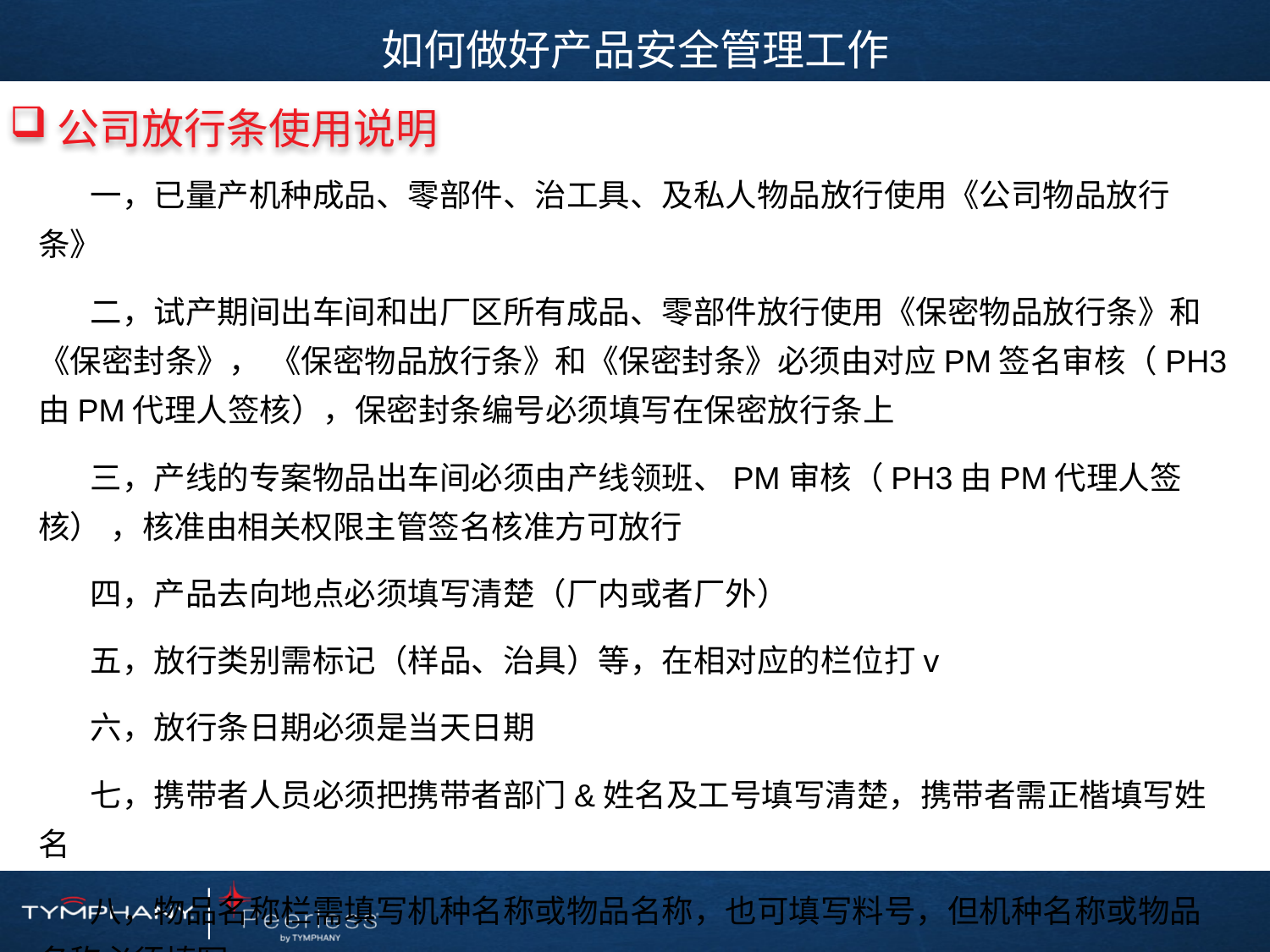

如何做好产品安全管理工作
公司放行条使用说明
     一，已量产机种成品、零部件、治工具、及私人物品放行使用《公司物品放行条》
     二，试产期间出车间和出厂区所有成品、零部件放行使用《保密物品放行条》和《保密封条》， 《保密物品放行条》和《保密封条》必须由对应PM签名审核（PH3由PM代理人签核），保密封条编号必须填写在保密放行条上
     三，产线的专案物品出车间必须由产线领班、PM审核（PH3由PM代理人签核） ，核准由相关权限主管签名核准方可放行
     四，产品去向地点必须填写清楚（厂内或者厂外）
     五，放行类别需标记（样品、治具）等，在相对应的栏位打v
     六，放行条日期必须是当天日期
     七，携带者人员必须把携带者部门&姓名及工号填写清楚，携带者需正楷填写姓名
     八，物品名称栏需填写机种名称或物品名称，也可填写料号，但机种名称或物品名称必须填写